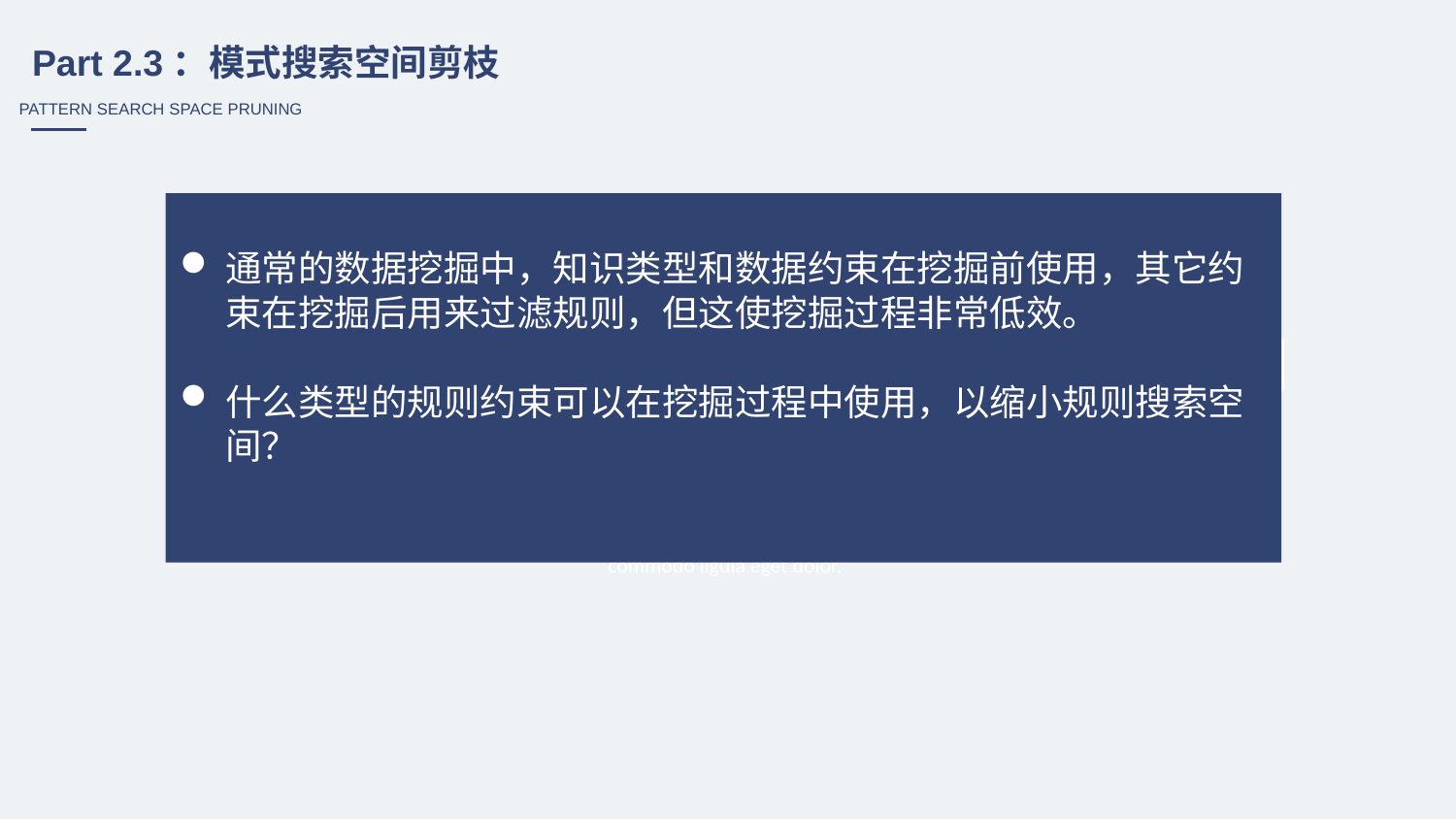

Part 2.3：模式搜索空间剪枝
PATTERN SEARCH SPACE PRUNING

通常的数据挖掘中，知识类型和数据约束在挖掘前使用，其它约束在挖掘后用来过滤规则，但这使挖掘过程非常低效。

什么类型的规则约束可以在挖掘过程中使用，以缩小规则搜索空间？

选题的意义
Lorem ipsum dolor sit amet, consectetuer adipiscing elit. Aenean commodo ligula eget dolor.